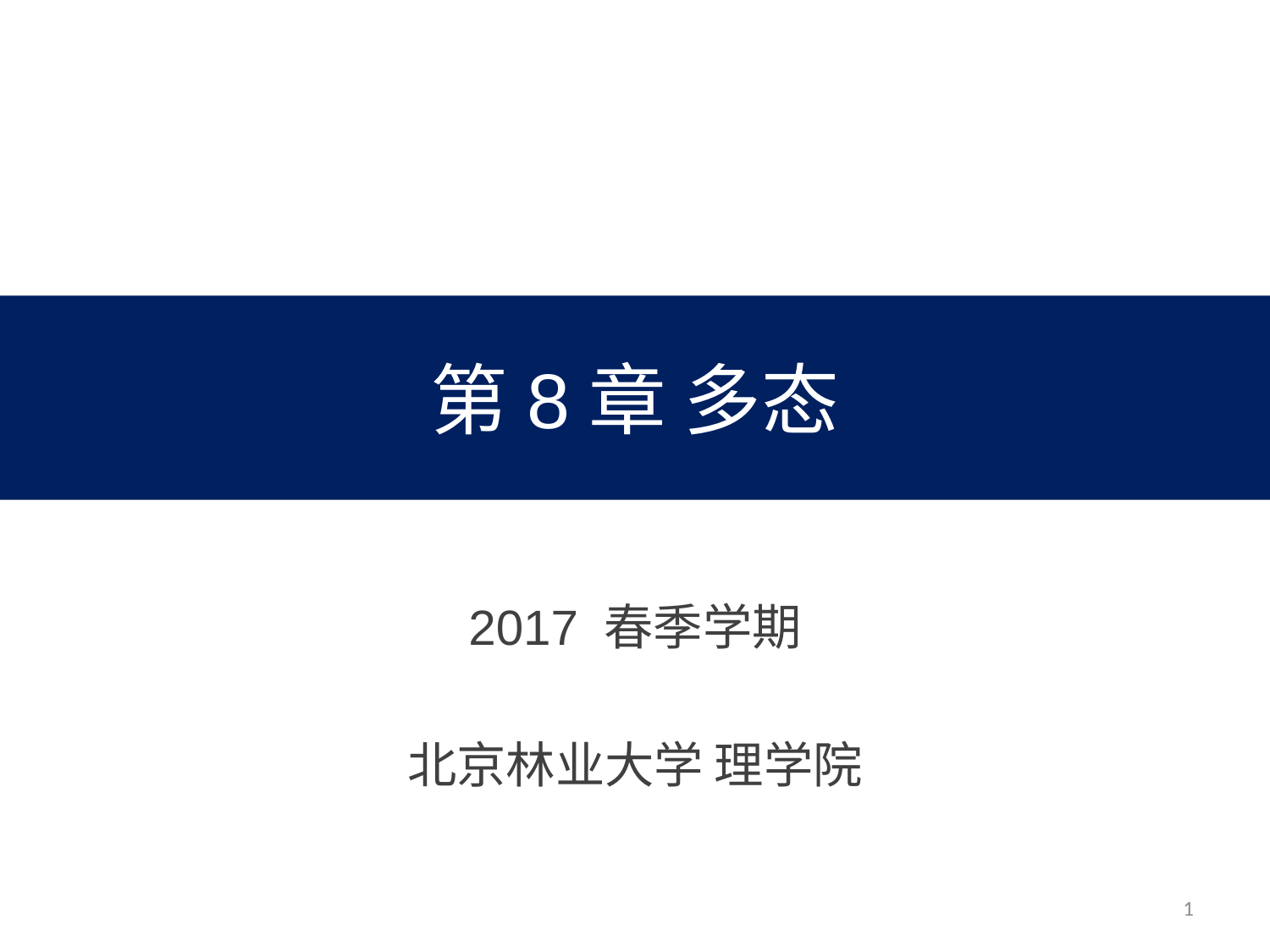

# 第8章 多态
2017 春季学期

北京林业大学 理学院
1